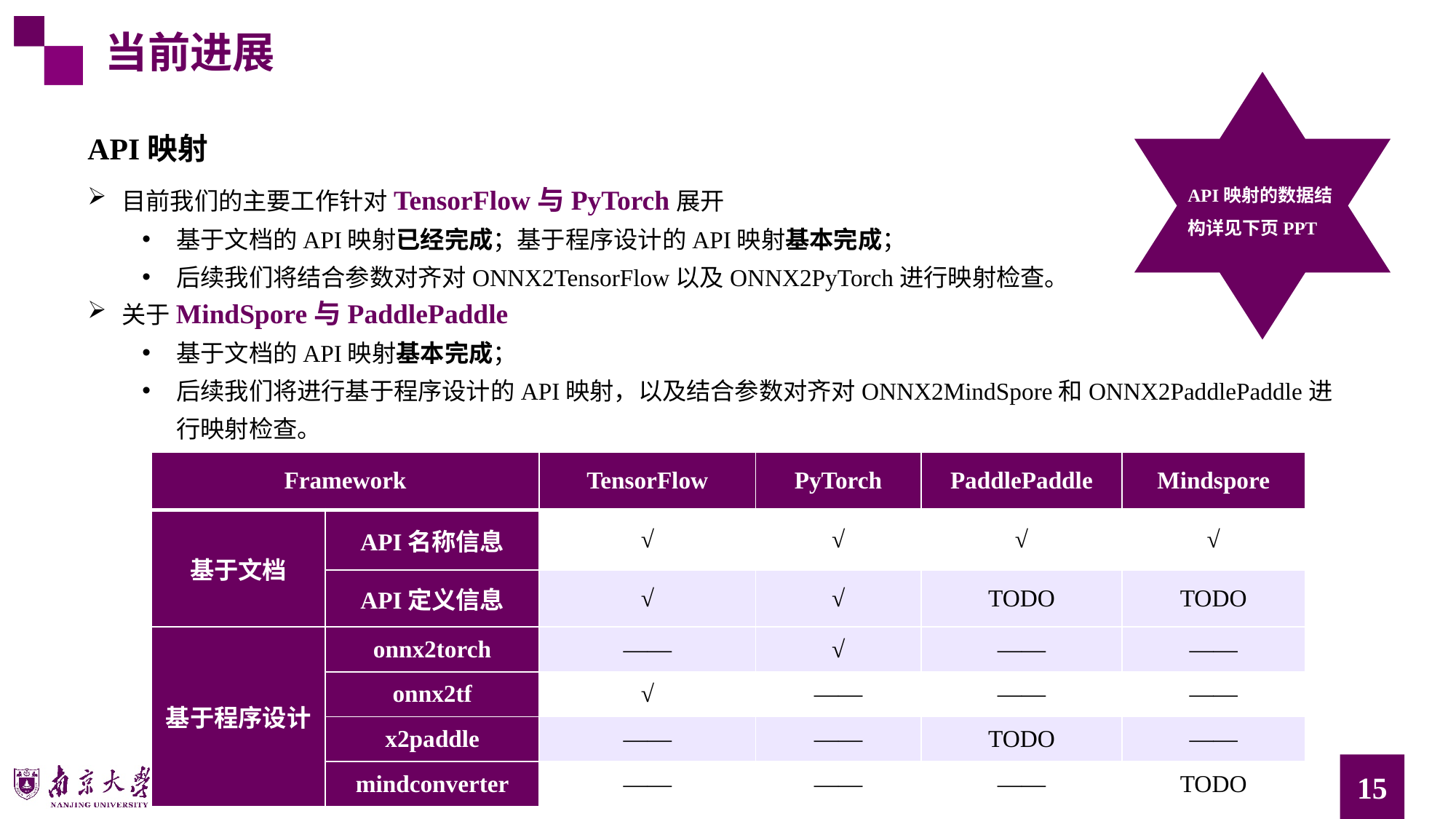

当前进展
API映射的数据结构详见下页PPT
API映射
目前我们的主要工作针对TensorFlow与PyTorch展开
基于文档的API映射已经完成；基于程序设计的API映射基本完成；
后续我们将结合参数对齐对ONNX2TensorFlow以及ONNX2PyTorch进行映射检查。
关于MindSpore与PaddlePaddle
基于文档的API映射基本完成；
后续我们将进行基于程序设计的API映射，以及结合参数对齐对ONNX2MindSpore和ONNX2PaddlePaddle进行映射检查。
| Framework |  | TensorFlow | PyTorch | PaddlePaddle | Mindspore |
| --- | --- | --- | --- | --- | --- |
| 基于文档 | API名称信息 | √ | √ | √ | √ |
|  | API定义信息 | √ | √ | TODO | TODO |
| 基于程序设计 | onnx2torch | —— | √ | —— | —— |
|  | onnx2tf | √ | —— | —— | —— |
|  | x2paddle | —— | —— | TODO | —— |
|  | mindconverter | —— | —— | —— | TODO |
15